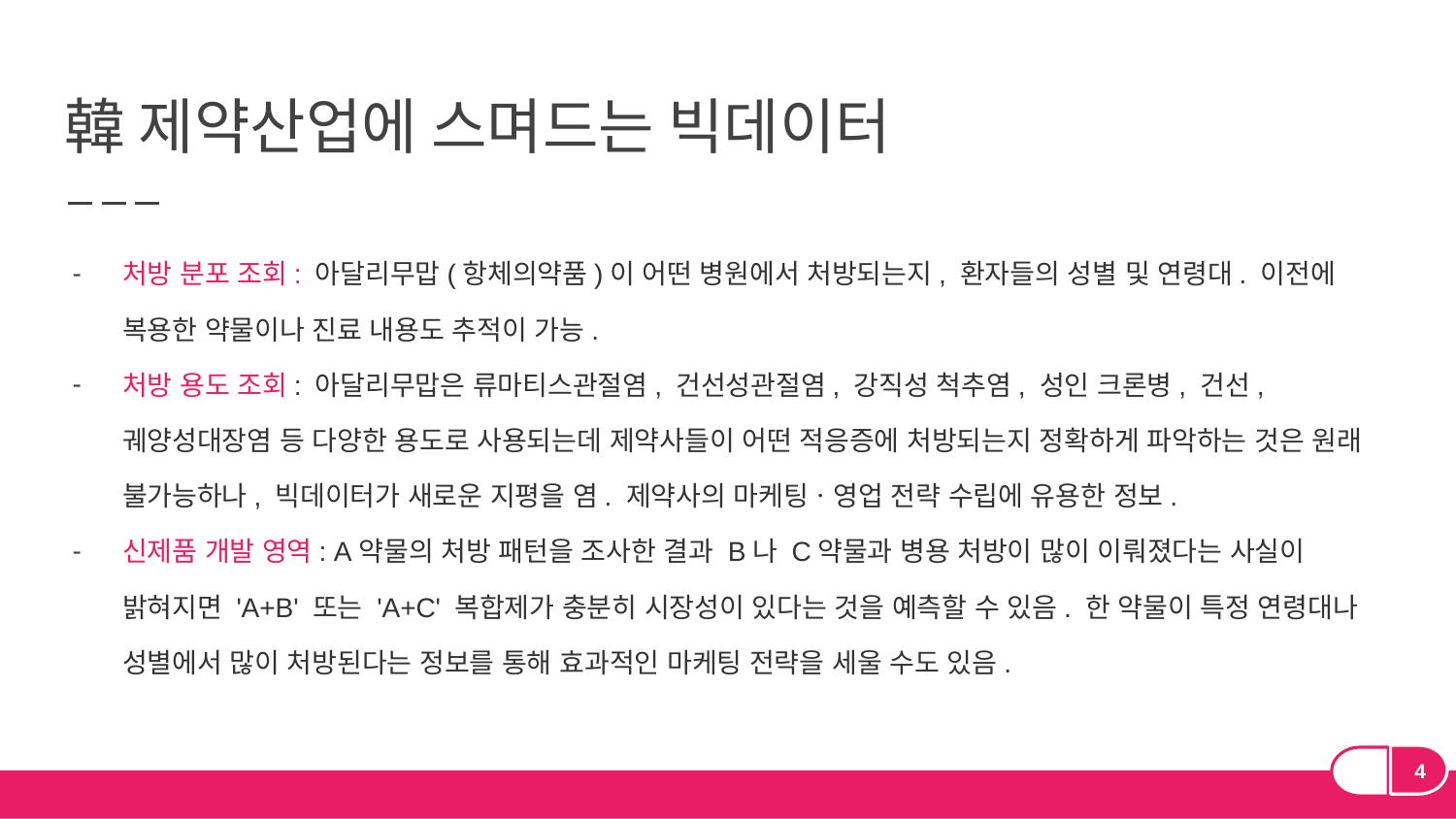

# 韓 제약산업에 스며드는 빅데이터
처방 분포 조회: 아달리무맙(항체의약품)이 어떤 병원에서 처방되는지, 환자들의 성별 및 연령대. 이전에 복용한 약물이나 진료 내용도 추적이 가능.
처방 용도 조회: 아달리무맙은 류마티스관절염, 건선성관절염, 강직성 척추염, 성인 크론병, 건선, 궤양성대장염 등 다양한 용도로 사용되는데 제약사들이 어떤 적응증에 처방되는지 정확하게 파악하는 것은 원래 불가능하나, 빅데이터가 새로운 지평을 염. 제약사의 마케팅ㆍ영업 전략 수립에 유용한 정보.
신제품 개발 영역: A약물의 처방 패턴을 조사한 결과 B나 C약물과 병용 처방이 많이 이뤄졌다는 사실이 밝혀지면 'A+B' 또는 'A+C' 복합제가 충분히 시장성이 있다는 것을 예측할 수 있음. 한 약물이 특정 연령대나 성별에서 많이 처방된다는 정보를 통해 효과적인 마케팅 전략을 세울 수도 있음.
4